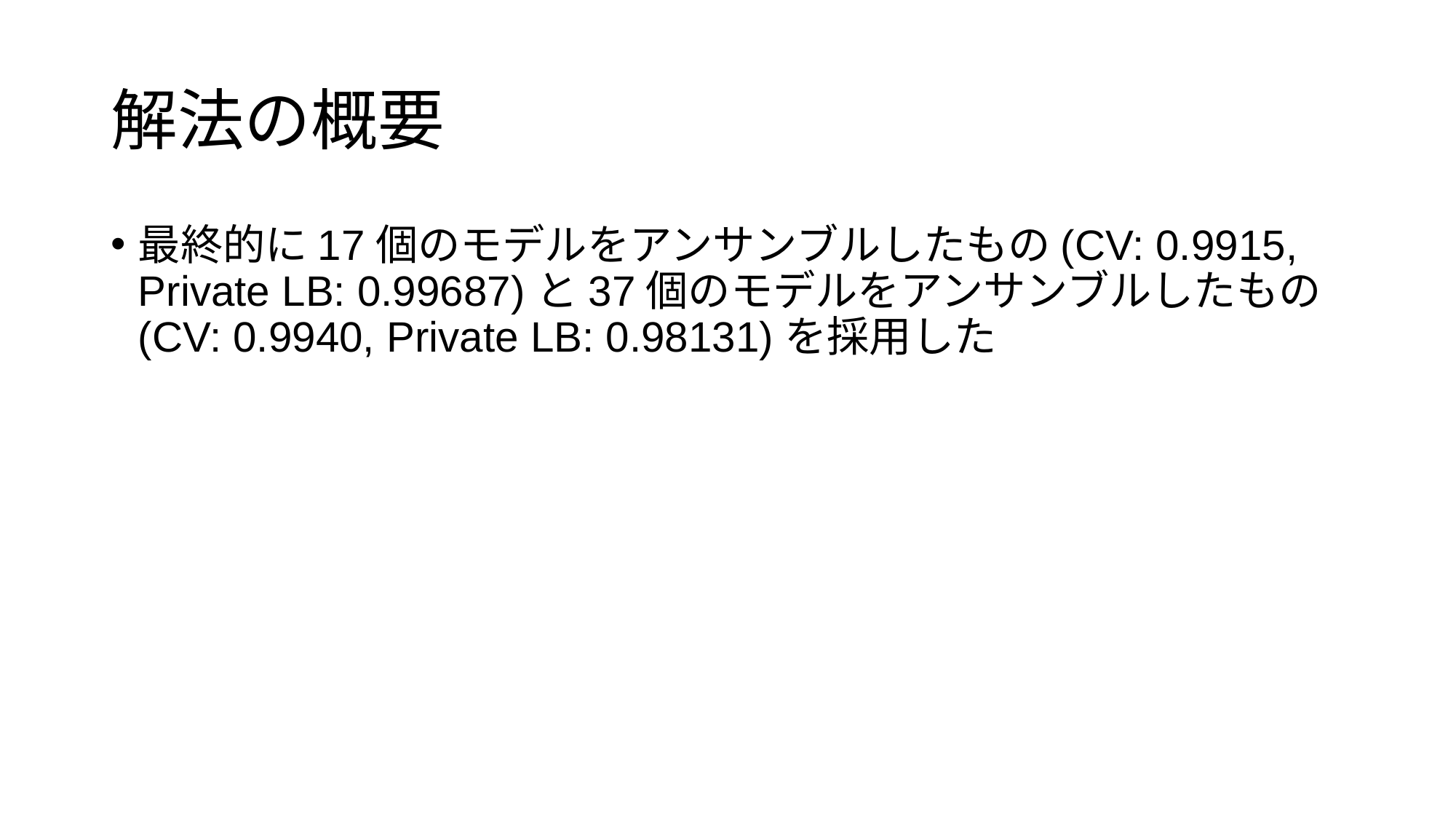

# 解法の概要
最終的に17個のモデルをアンサンブルしたもの(CV: 0.9915, Private LB: 0.99687)と37個のモデルをアンサンブルしたもの(CV: 0.9940, Private LB: 0.98131)を採用した